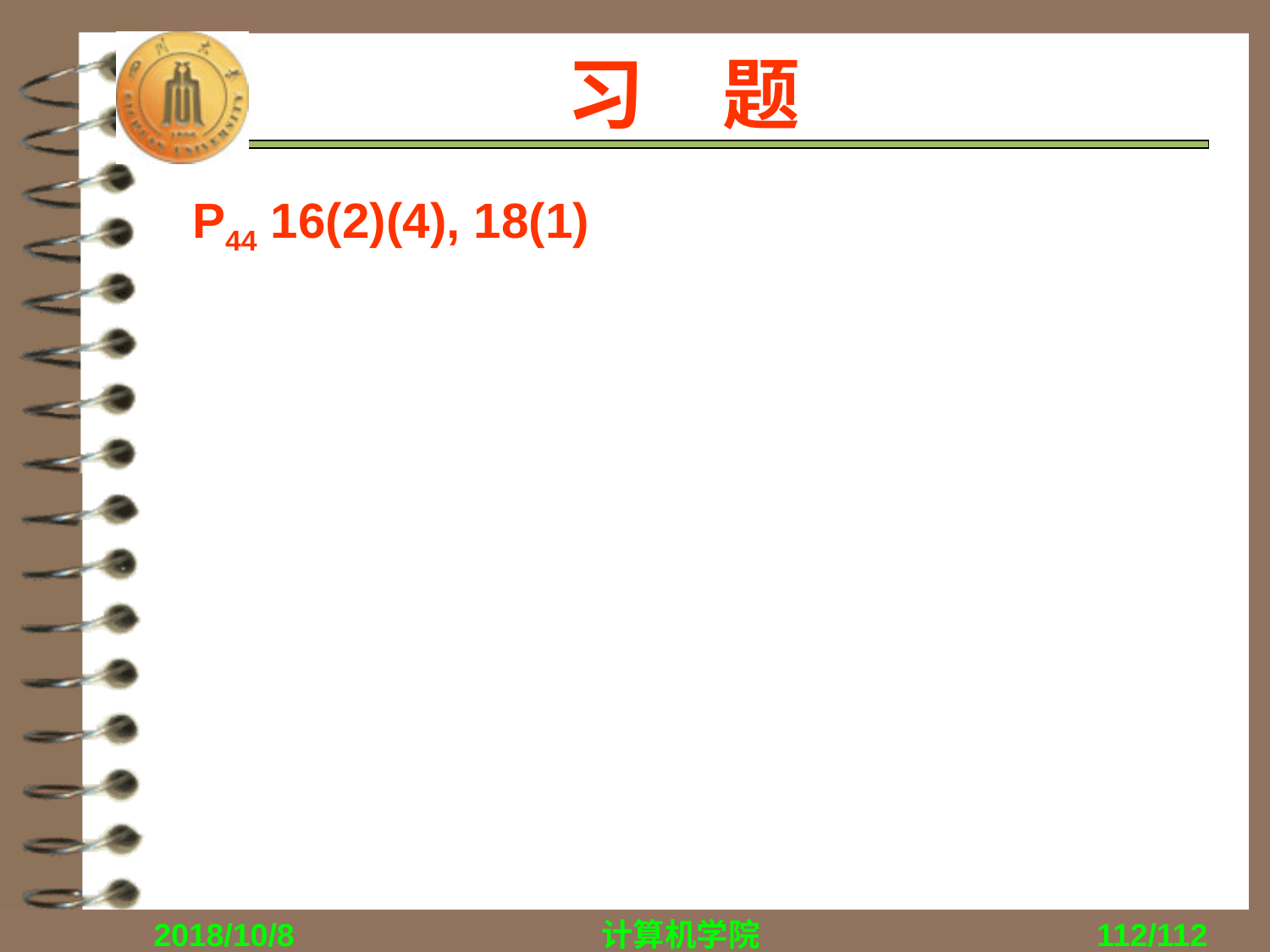

习　题
P44 16(2)(4), 18(1)
2018/10/8
计算机学院
112/112